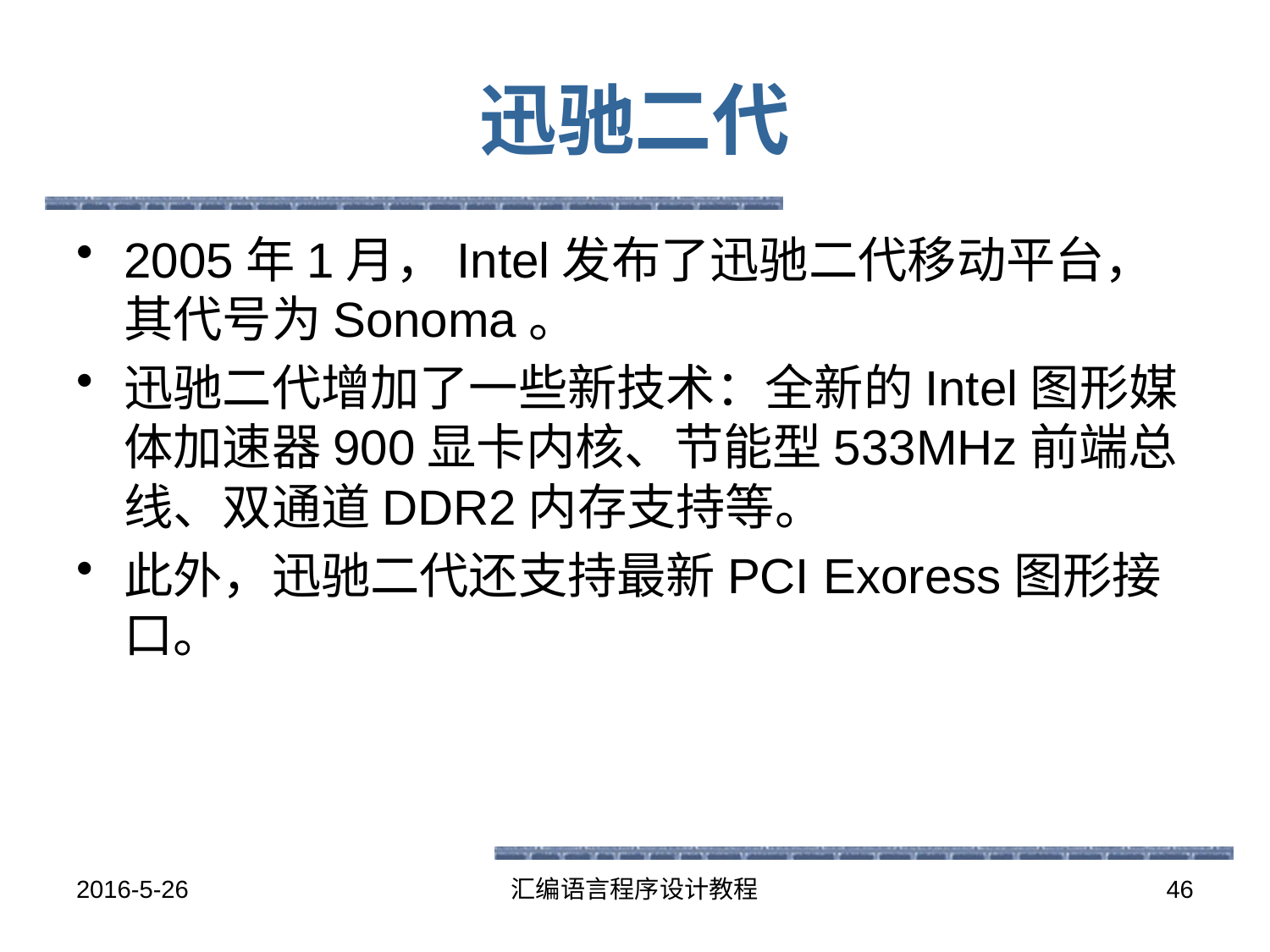

# 迅驰二代
2005年1月，Intel发布了迅驰二代移动平台，其代号为Sonoma。
迅驰二代增加了一些新技术：全新的Intel图形媒体加速器900显卡内核、节能型533MHz前端总线、双通道DDR2内存支持等。
此外，迅驰二代还支持最新PCI Exoress图形接口。
2016-5-26
汇编语言程序设计教程
46